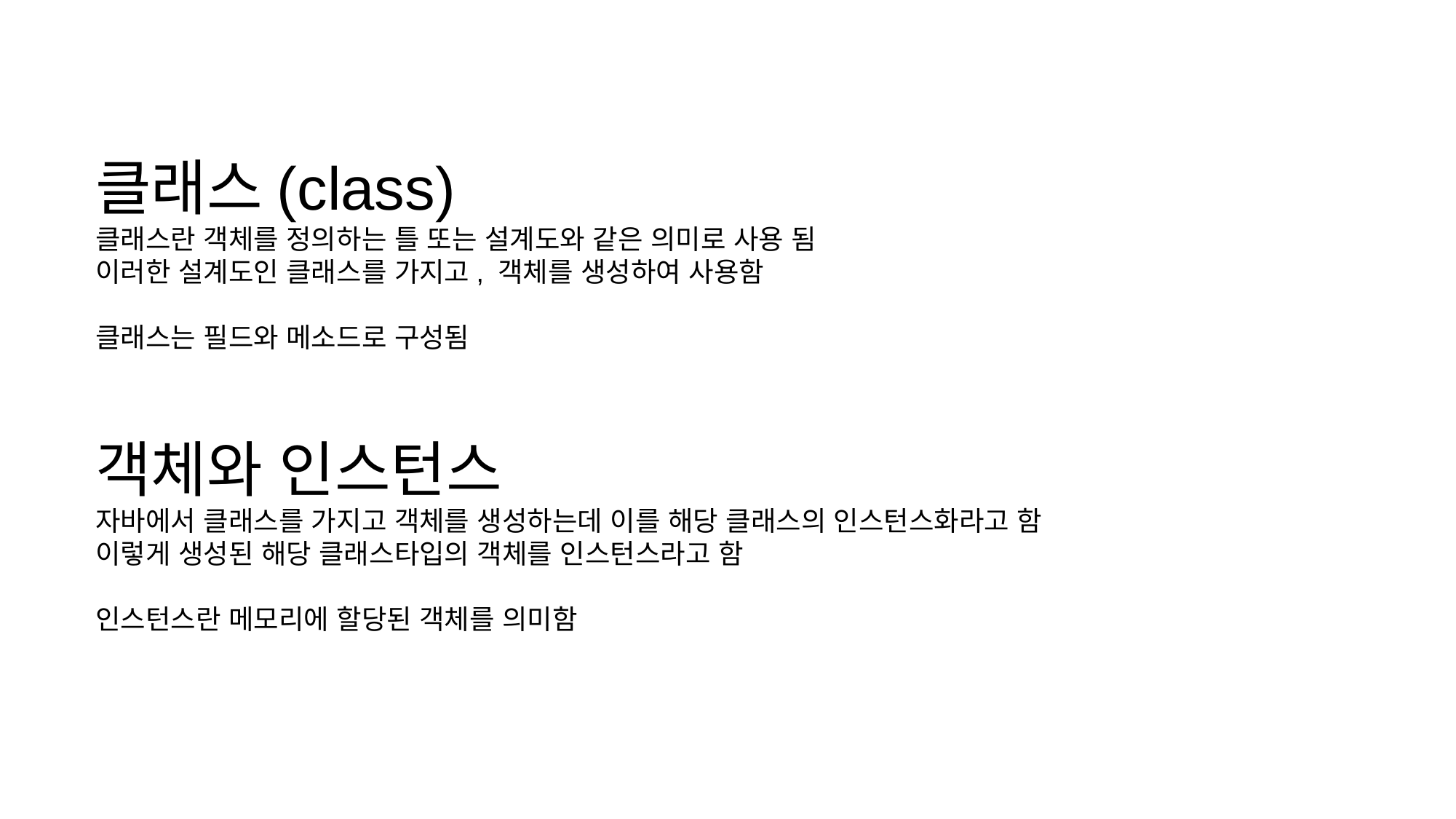

클래스(class)
클래스란 객체를 정의하는 틀 또는 설계도와 같은 의미로 사용 됨
이러한 설계도인 클래스를 가지고, 객체를 생성하여 사용함

클래스는 필드와 메소드로 구성됨
객체와 인스턴스
자바에서 클래스를 가지고 객체를 생성하는데 이를 해당 클래스의 인스턴스화라고 함
이렇게 생성된 해당 클래스타입의 객체를 인스턴스라고 함

인스턴스란 메모리에 할당된 객체를 의미함